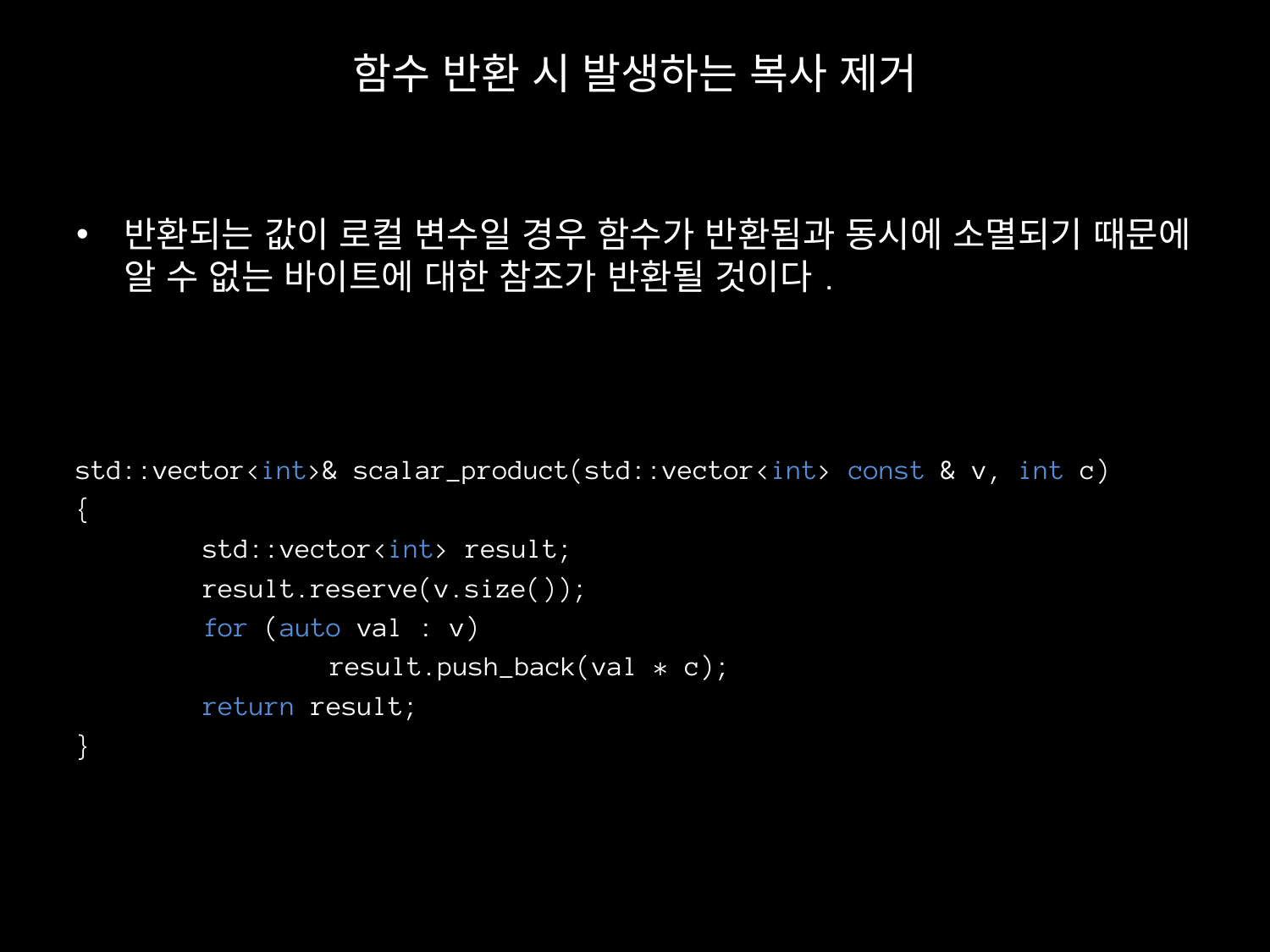

# 함수 반환 시 발생하는 복사 제거
반환되는 값이 로컬 변수일 경우 함수가 반환됨과 동시에 소멸되기 때문에 알 수 없는 바이트에 대한 참조가 반환될 것이다.

std::vector<int>& scalar_product(std::vector<int> const & v, int c)
{
	std::vector<int> result;
	result.reserve(v.size());
	for (auto val : v)
		result.push_back(val * c);
	return result;
}